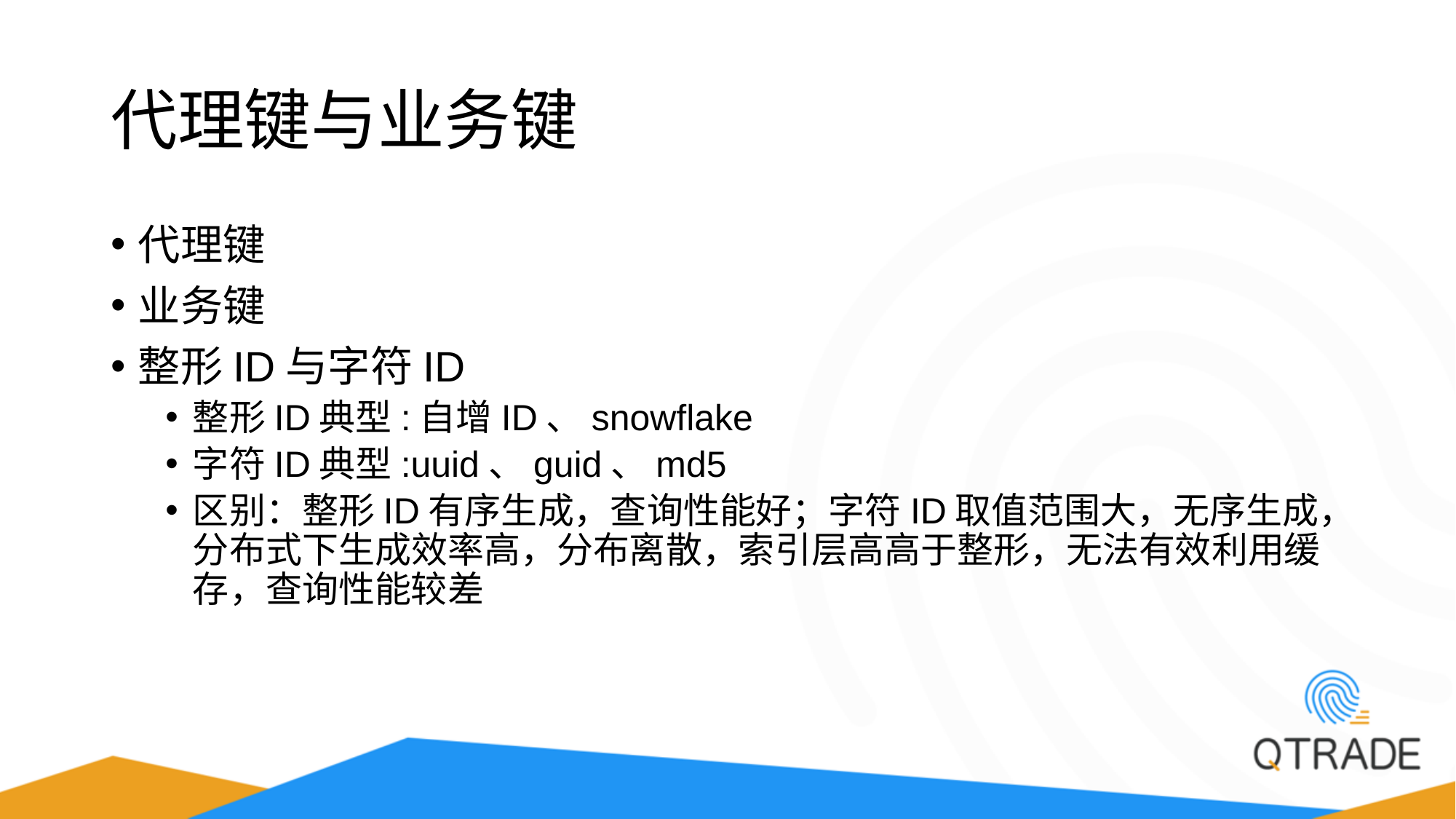

# 代理键与业务键
代理键
业务键
整形ID与字符ID
整形ID典型:自增ID、snowflake
字符ID典型:uuid、guid、md5
区别：整形ID有序生成，查询性能好；字符ID取值范围大，无序生成，分布式下生成效率高，分布离散，索引层高高于整形，无法有效利用缓存，查询性能较差